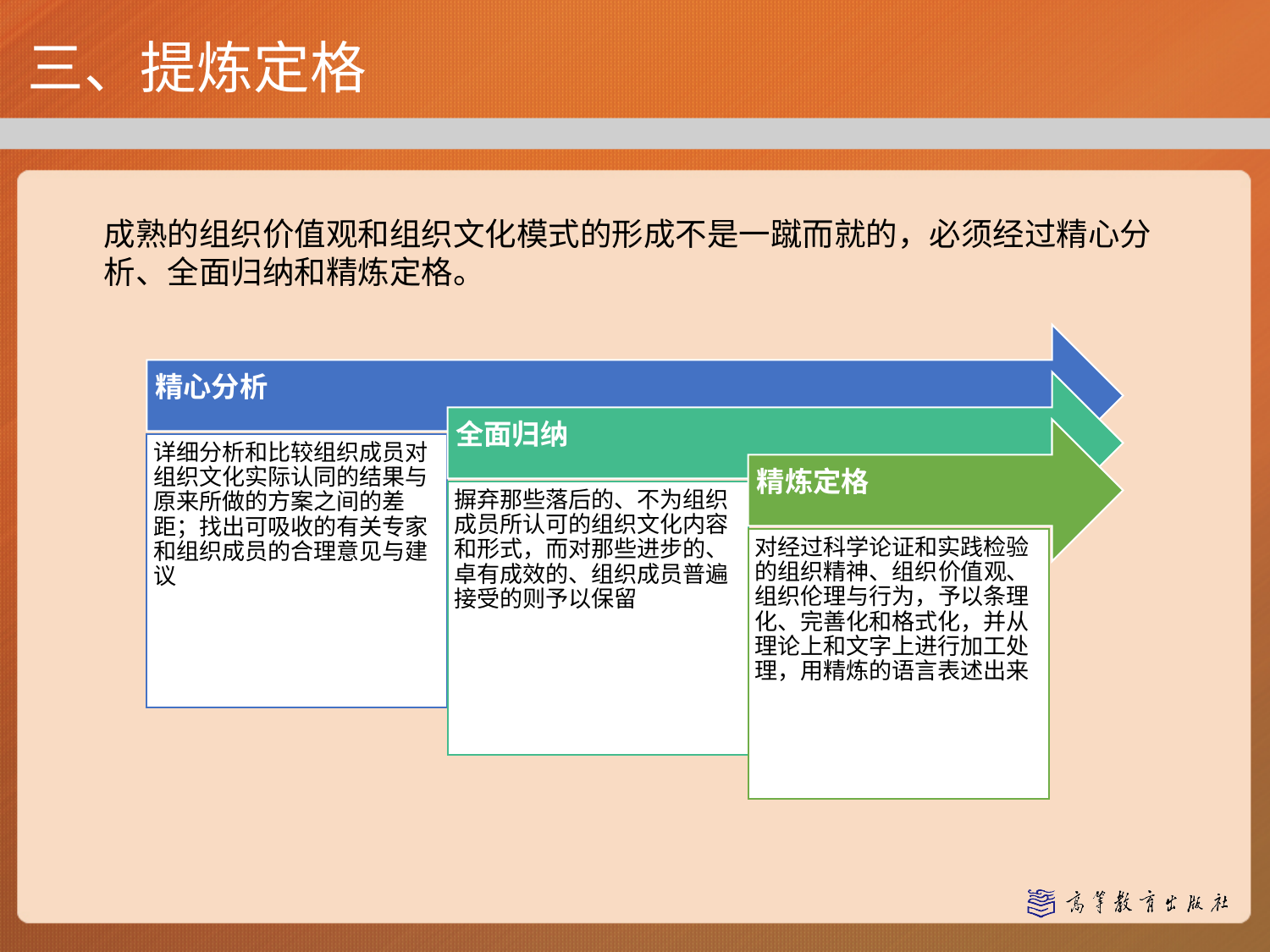

三、提炼定格
成熟的组织价值观和组织文化模式的形成不是一蹴而就的，必须经过精心分析、全面归纳和精炼定格。
精心分析
详细分析和比较组织成员对组织文化实际认同的结果与原来所做的方案之间的差距；找出可吸收的有关专家和组织成员的合理意见与建议
全面归纳
摒弃那些落后的、不为组织成员所认可的组织文化内容和形式，而对那些进步的、卓有成效的、组织成员普遍接受的则予以保留
精炼定格
对经过科学论证和实践检验的组织精神、组织价值观、组织伦理与行为，予以条理化、完善化和格式化，并从理论上和文字上进行加工处理，用精炼的语言表述出来